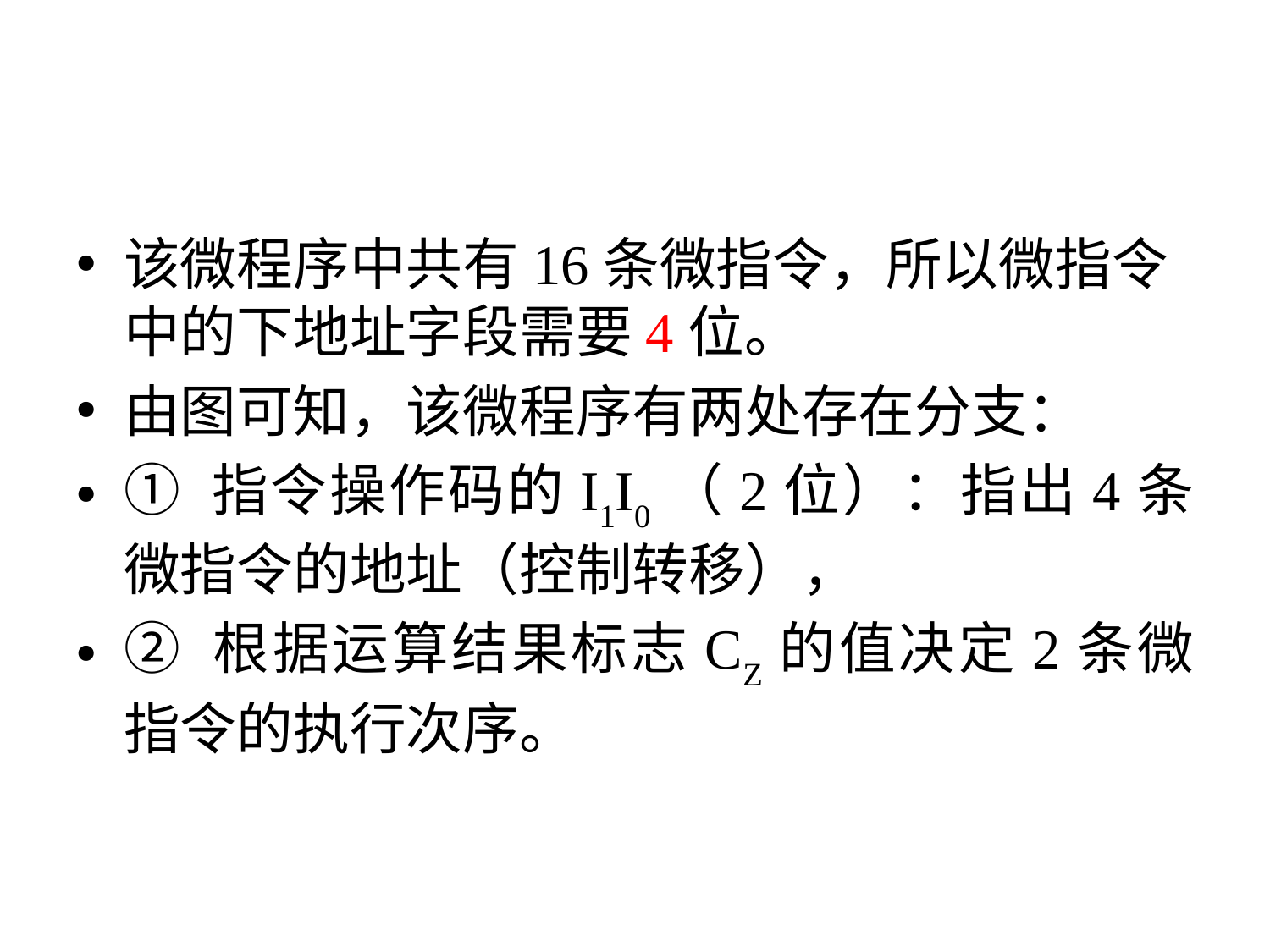

#
该微程序中共有16条微指令，所以微指令中的下地址字段需要4位。
由图可知，该微程序有两处存在分支：
① 指令操作码的I1I0（2位）：指出4条微指令的地址（控制转移），
② 根据运算结果标志CZ的值决定2条微指令的执行次序。